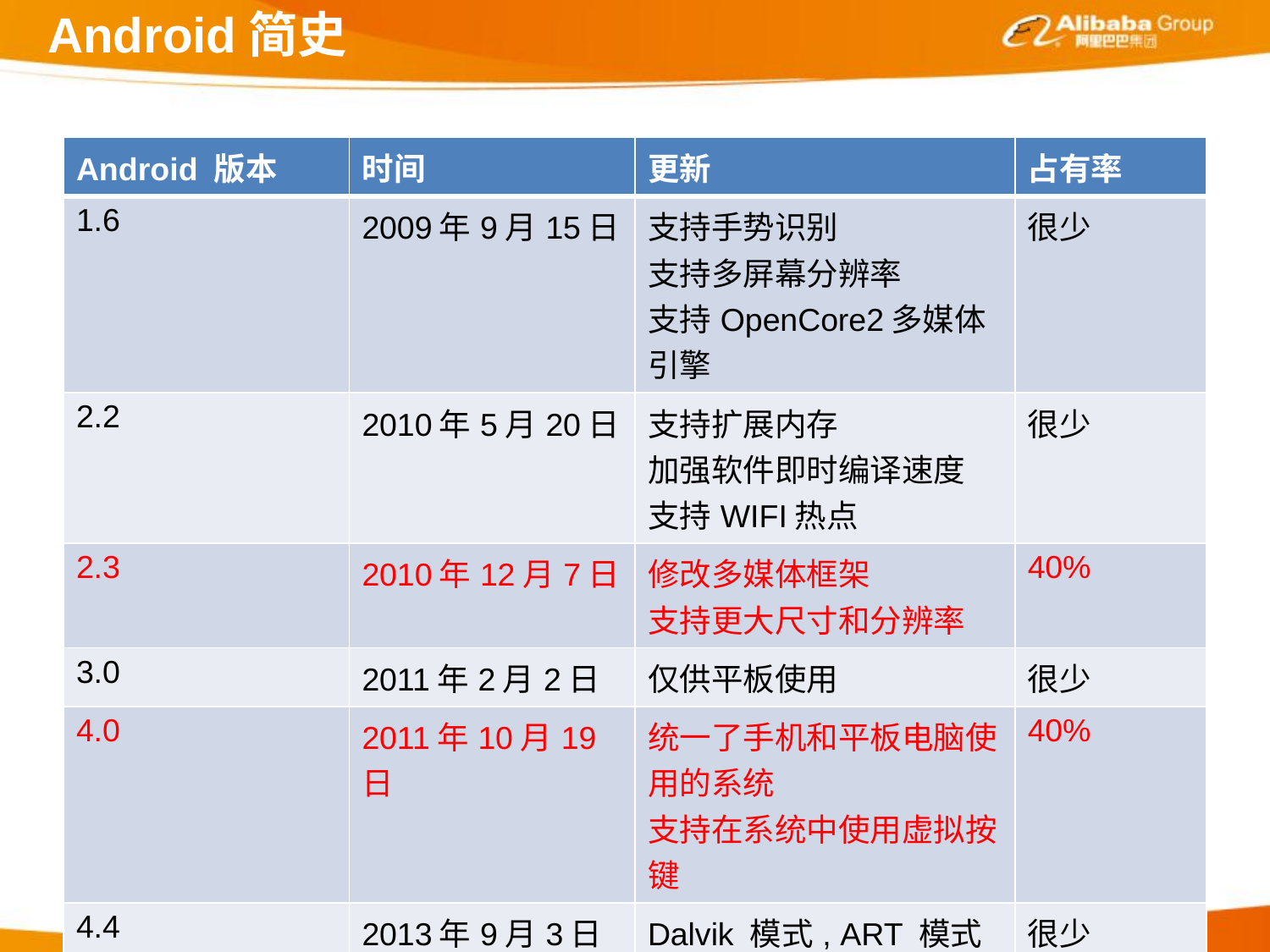

# Android简史
| Android 版本 | 时间 | 更新 | 占有率 |
| --- | --- | --- | --- |
| 1.6 | 2009年9月15日 | 支持手势识别 支持多屏幕分辨率 支持OpenCore2多媒体引擎 | 很少 |
| 2.2 | 2010年5月20日 | 支持扩展内存 加强软件即时编译速度 支持WIFI热点 | 很少 |
| 2.3 | 2010年12月7日 | 修改多媒体框架 支持更大尺寸和分辨率 | 40% |
| 3.0 | 2011年2月2日 | 仅供平板使用 | 很少 |
| 4.0 | 2011年10月19日 | 统一了手机和平板电脑使用的系统 支持在系统中使用虚拟按键 | 40% |
| 4.4 | 2013年9月3日 | Dalvik 模式, ART 模式 (Android Runtime) | 很少 |